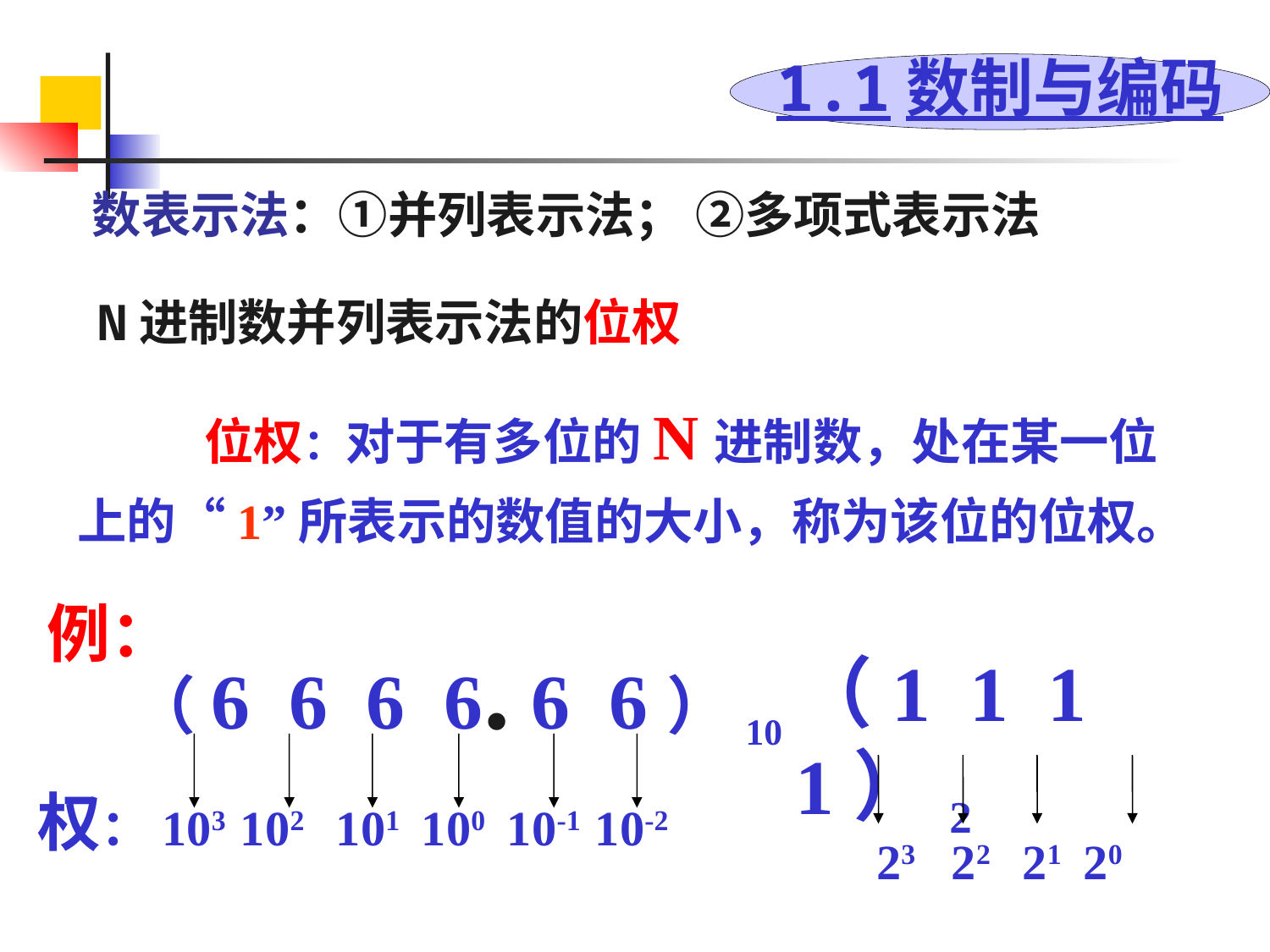

1.1数制与编码

数表示法：①并列表示法； ②多项式表示法
N进制数并列表示法的位权
	位权：对于有多位的N进制数，处在某一位上的“1”所表示的数值的大小，称为该位的位权。
例：
（6  6  6  6. 6  6）10

权：103  102   101   100   10-1  10-2
（1  1  1  1）2

    23     22   21   20